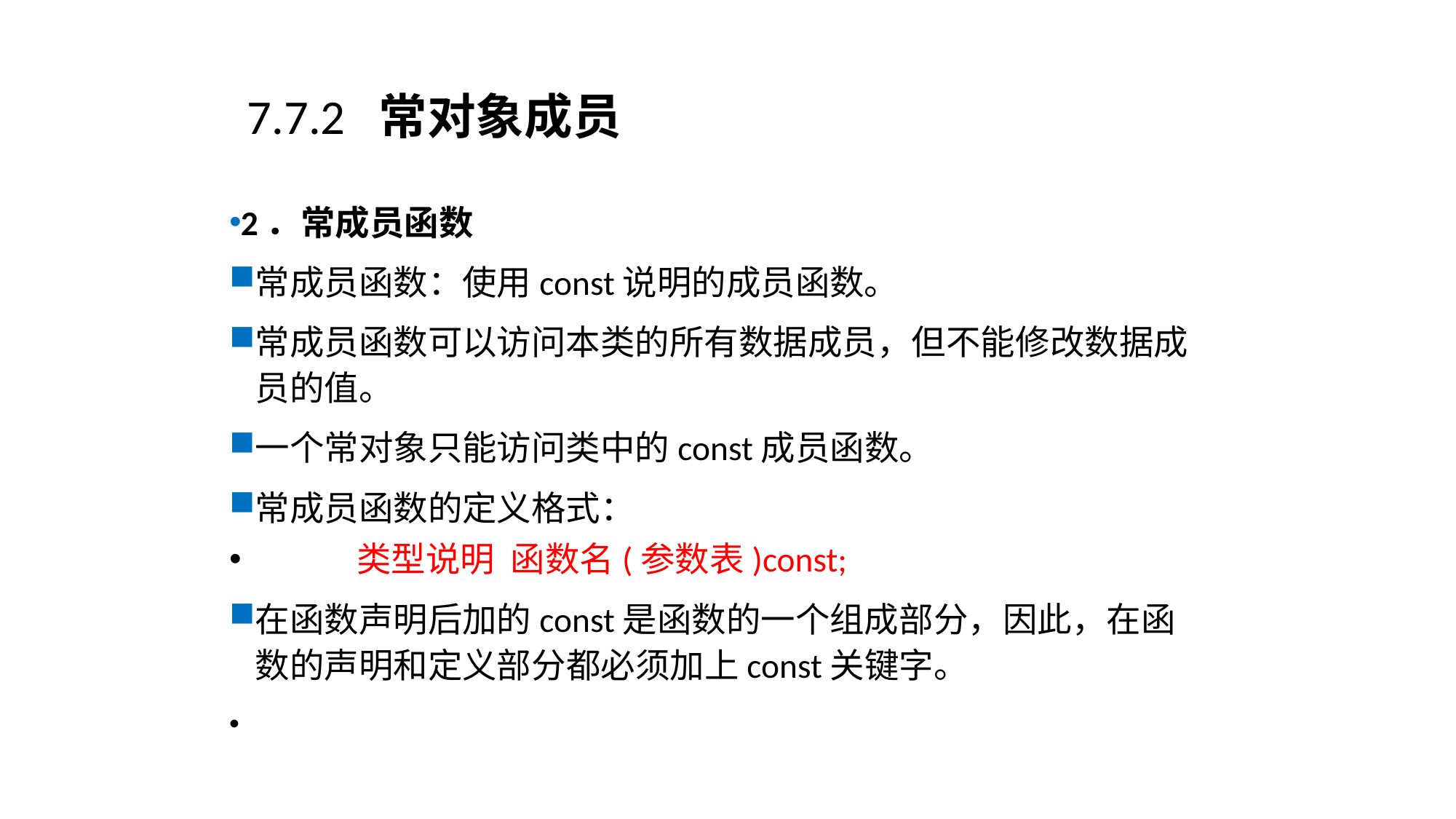

# 7.7.2  常对象成员
2．常成员函数
常成员函数：使用const说明的成员函数。
常成员函数可以访问本类的所有数据成员，但不能修改数据成员的值。
一个常对象只能访问类中的const成员函数。
常成员函数的定义格式：
            类型说明  函数名(参数表)const;
在函数声明后加的const是函数的一个组成部分，因此，在函数的声明和定义部分都必须加上const关键字。